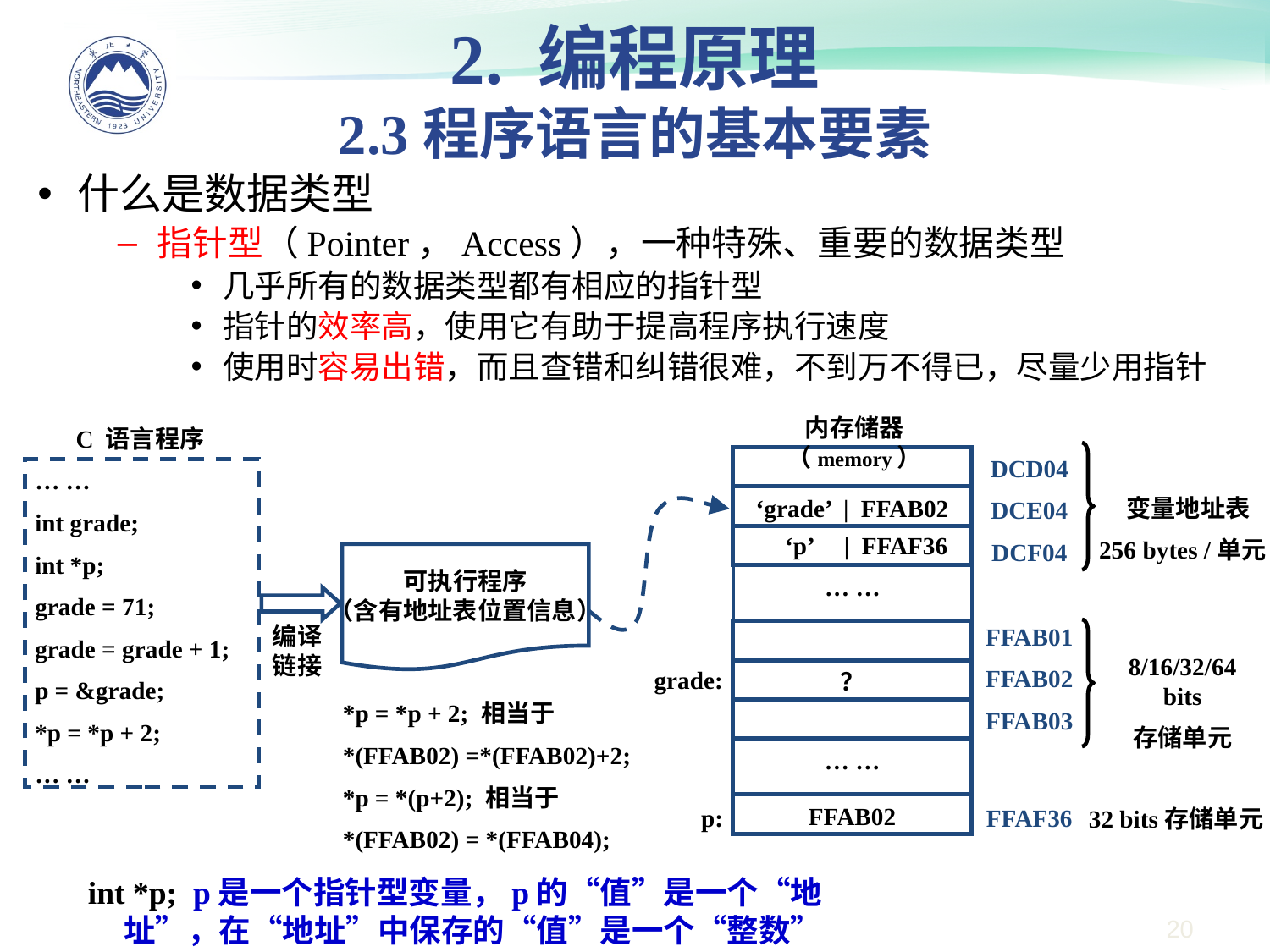

2. 编程原理
2.3程序语言的基本要素
什么是数据类型
指针型（Pointer，Access），一种特殊、重要的数据类型
几乎所有的数据类型都有相应的指针型
指针的效率高，使用它有助于提高程序执行速度
使用时容易出错，而且查错和纠错很难，不到万不得已，尽量少用指针
内存储器（memory）
C 语言程序

DCD04
DCE04
DCF04

… …
int grade;
int *p;
grade = 71;
grade = grade + 1;
p = &grade;
*p = *p + 2;
… …
 变量地址表
256 bytes /单元
‘grade’  |  FFAB02

‘p’     |  FFAF36

可执行程序
（含有地址表位置信息）
… …

编译链接
FFAB01
FFAB02
FFAB03

8/16/32/64 bits
存储单元
grade:
？
*p = *p + 2; 相当于
*(FFAB02) =*(FFAB02)+2;
*p = *(p+2); 相当于
*(FFAB02) = *(FFAB04);

… …
FFAB02
p:
FFAF36
32 bits存储单元
int *p;  p是一个指针型变量，p的“值”是一个“地址”，在“地址”中保存的“值”是一个“整数”
20